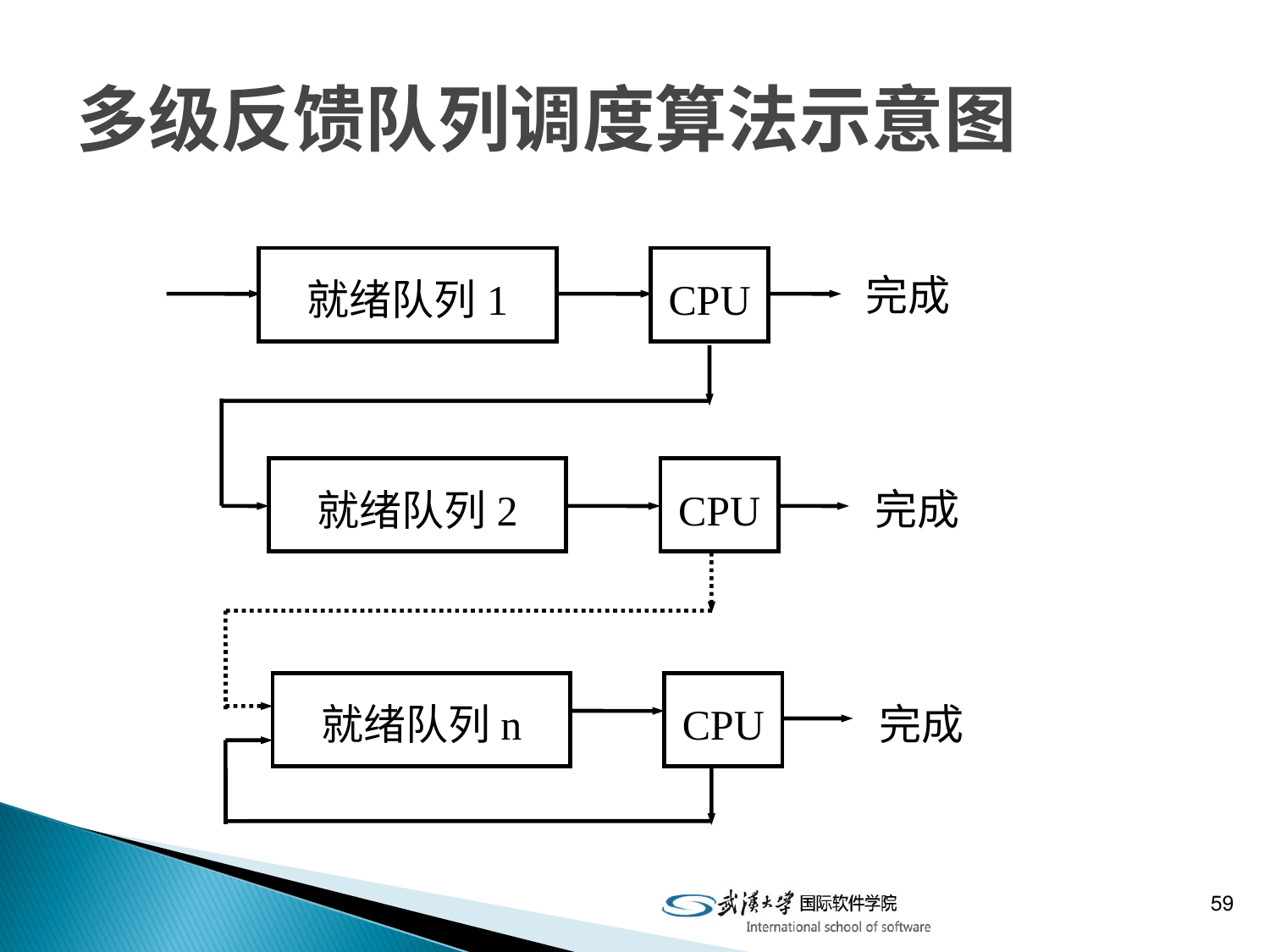

# 多级反馈队列调度算法示意图

完成
就绪队列1
CPU

就绪队列2
CPU
完成

就绪队列n
CPU
完成